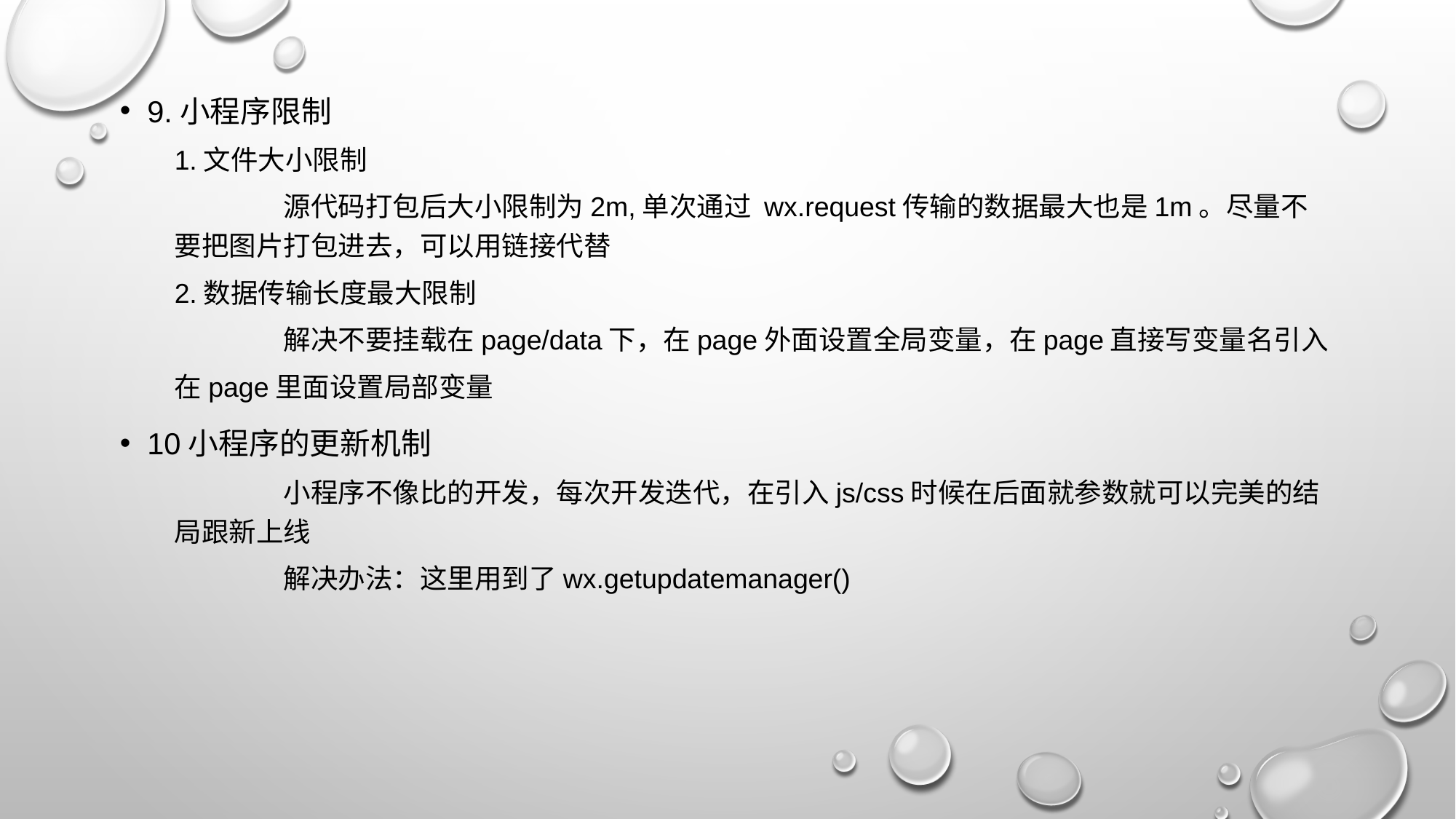

9.小程序限制
1.文件大小限制
	源代码打包后大小限制为2m,单次通过 wx.request传输的数据最大也是1m。尽量不要把图片打包进去，可以用链接代替
2.数据传输长度最大限制
	解决不要挂载在page/data下，在page外面设置全局变量，在page直接写变量名引入
在page里面设置局部变量
10小程序的更新机制
	小程序不像比的开发，每次开发迭代，在引入js/css时候在后面就参数就可以完美的结局跟新上线
	解决办法：这里用到了wx.getupdatemanager()